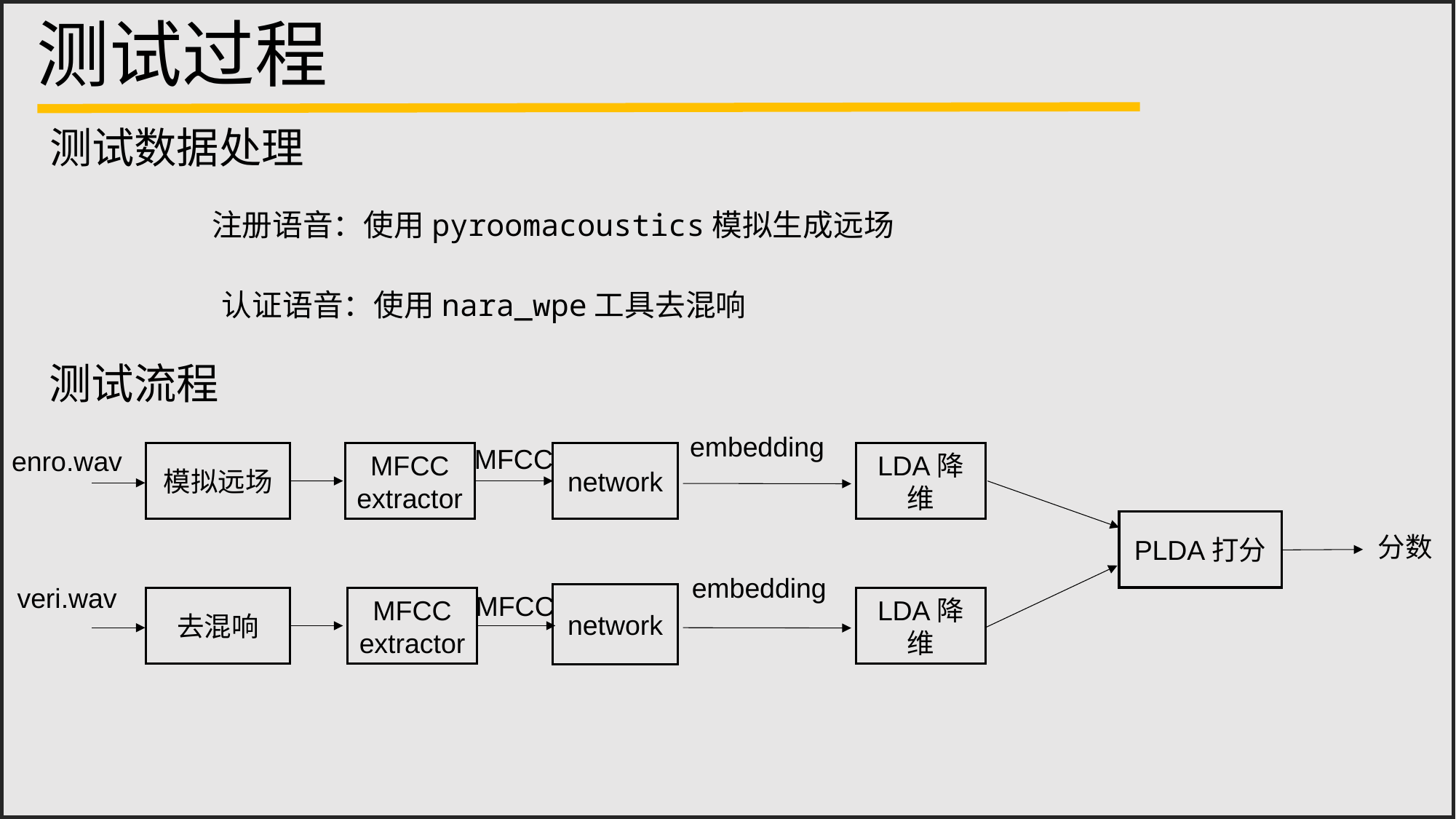

测试过程
测试数据处理
注册语音：使用pyroomacoustics模拟生成远场
认证语音：使用nara_wpe工具去混响
测试流程
embedding
MFCC
enro.wav
MFCC extractor
network
LDA降维
模拟远场
PLDA打分
分数
embedding
veri.wav
MFCC
network
LDA降维
去混响
MFCC extractor